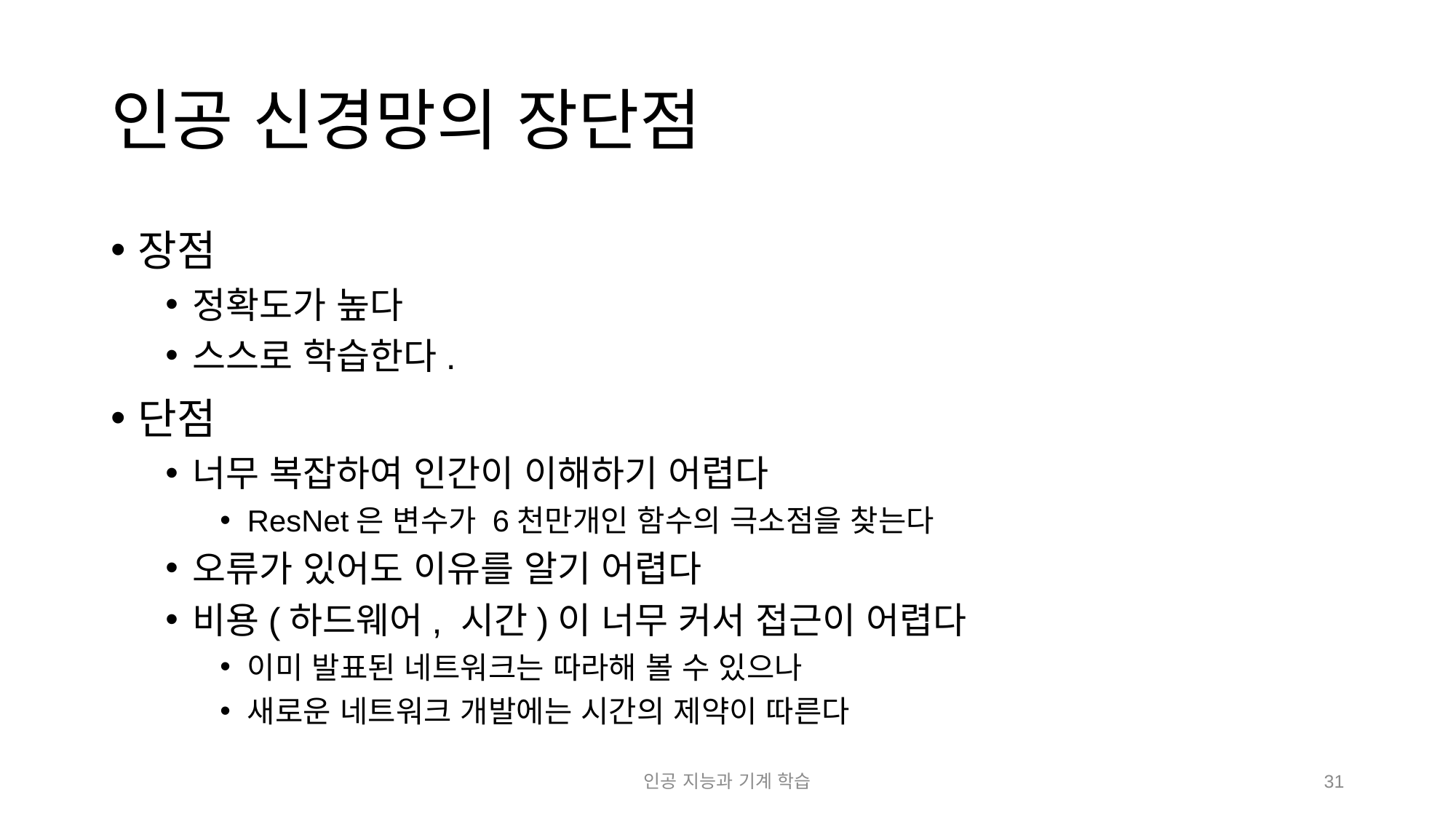

# 인공 신경망의 장단점
장점
정확도가 높다
스스로 학습한다.
단점
너무 복잡하여 인간이 이해하기 어렵다
ResNet은 변수가 6천만개인 함수의 극소점을 찾는다
오류가 있어도 이유를 알기 어렵다
비용(하드웨어, 시간)이 너무 커서 접근이 어렵다
이미 발표된 네트워크는 따라해 볼 수 있으나
새로운 네트워크 개발에는 시간의 제약이 따른다
인공 지능과 기계 학습
31